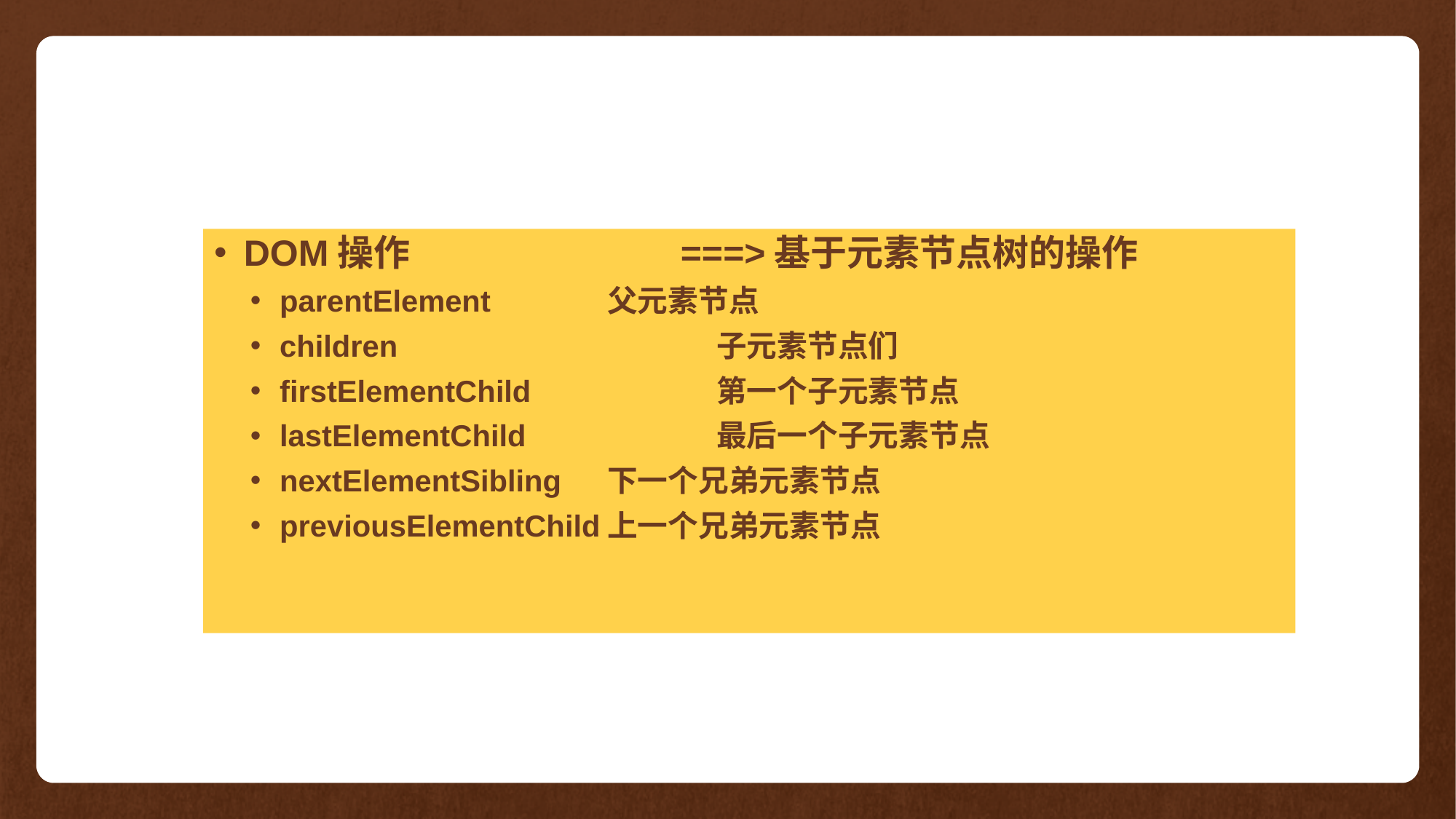

DOM操作			===>基于元素节点树的操作
parentElement		父元素节点
children			子元素节点们
firstElementChild		第一个子元素节点
lastElementChild		最后一个子元素节点
nextElementSibling	下一个兄弟元素节点
previousElementChild	上一个兄弟元素节点